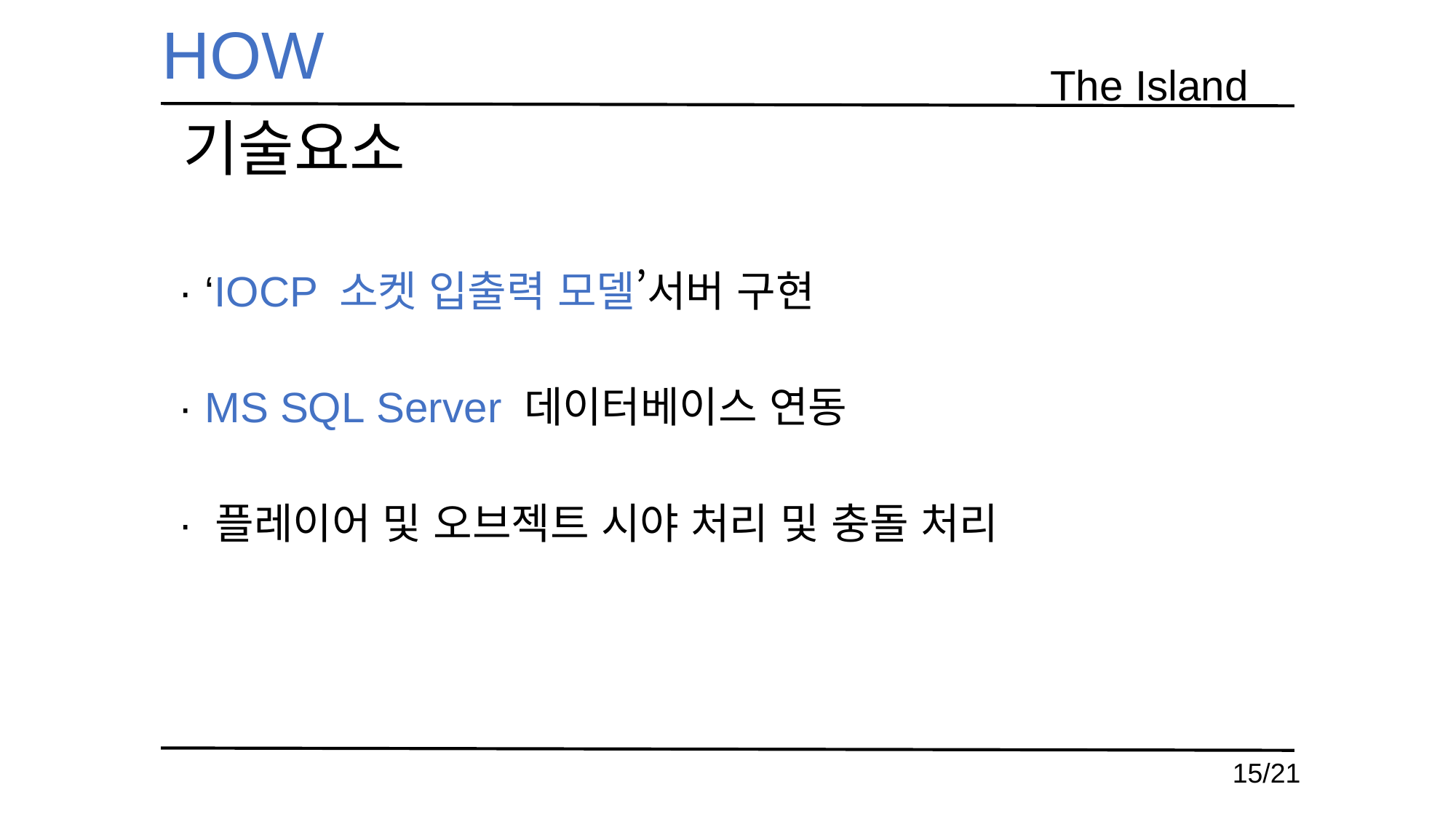

HOW
The Island
기술요소
· ‘IOCP 소켓 입출력 모델’서버 구현
· MS SQL Server 데이터베이스 연동
· 플레이어 및 오브젝트 시야 처리 및 충돌 처리
15/21